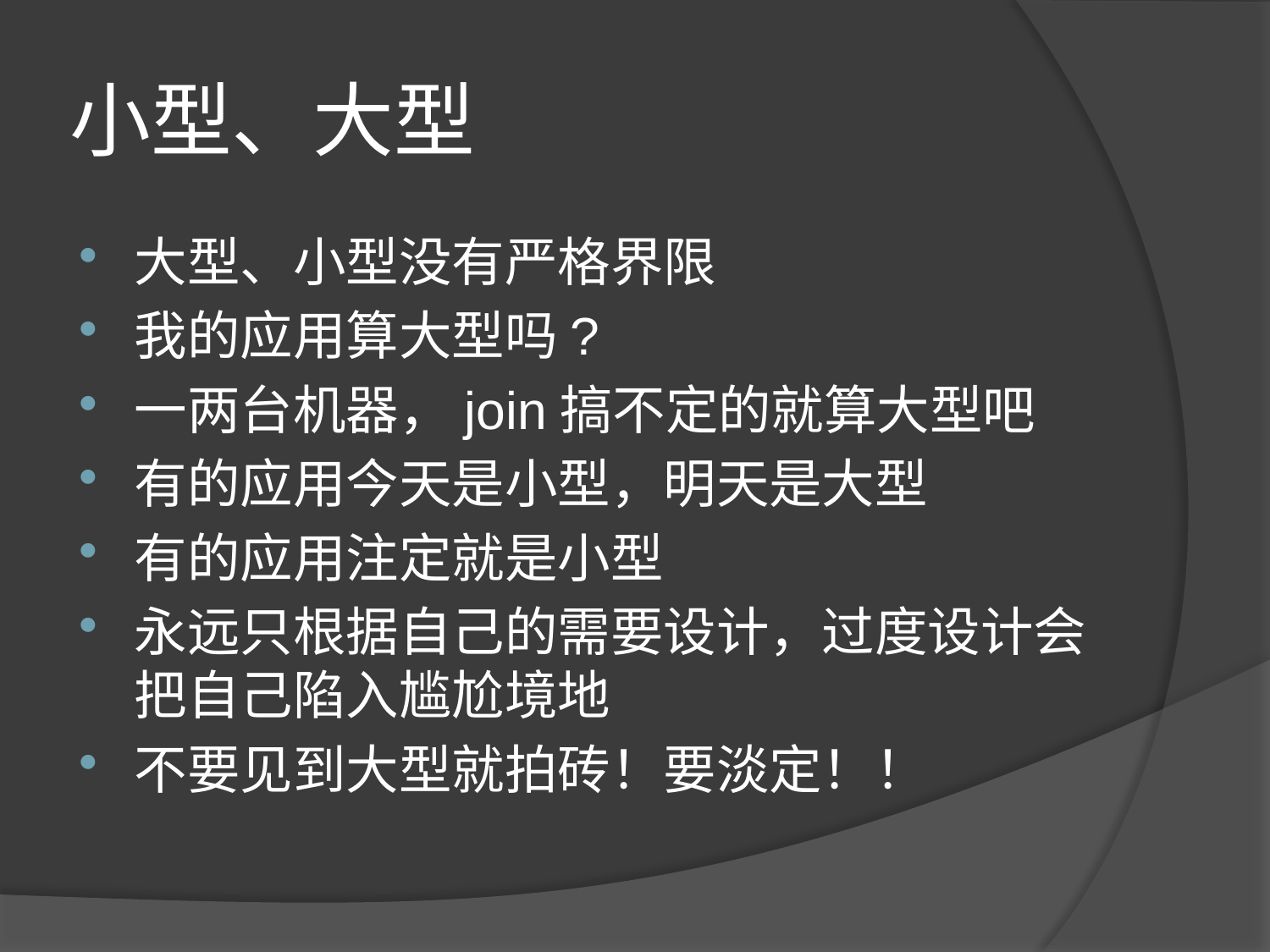

# 小型、大型
大型、小型没有严格界限
我的应用算大型吗?
一两台机器，join搞不定的就算大型吧
有的应用今天是小型，明天是大型
有的应用注定就是小型
永远只根据自己的需要设计，过度设计会把自己陷入尴尬境地
不要见到大型就拍砖！要淡定！！